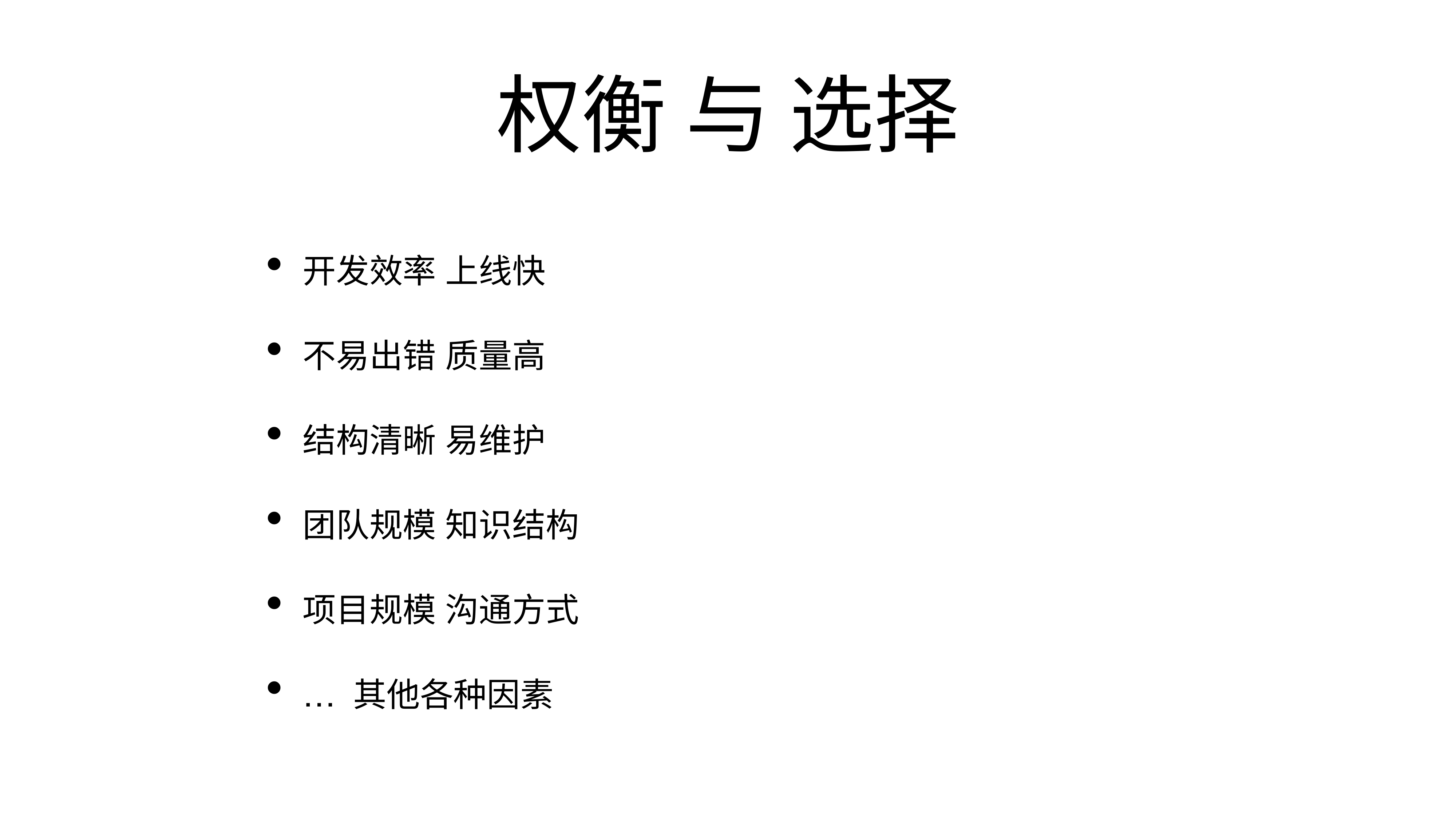

# 权衡 与 选择
开发效率 上线快
不易出错 质量高
结构清晰 易维护
团队规模 知识结构
项目规模 沟通方式
… 其他各种因素